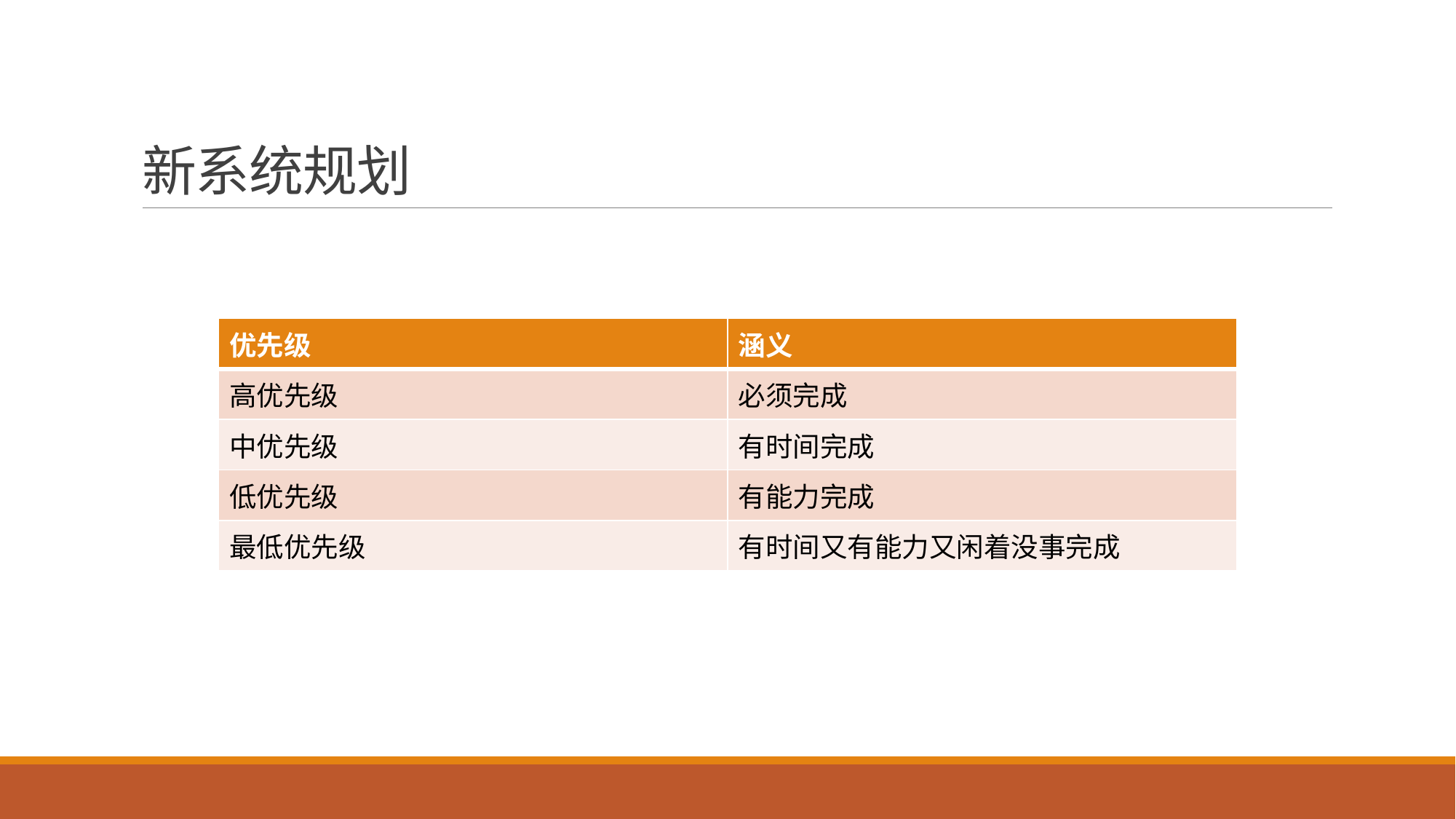

# 新系统规划

| 优先级 | 涵义 |
| --- | --- |
| 高优先级 | 必须完成 |
| 中优先级 | 有时间完成 |
| 低优先级 | 有能力完成 |
| 最低优先级 | 有时间又有能力又闲着没事完成 |